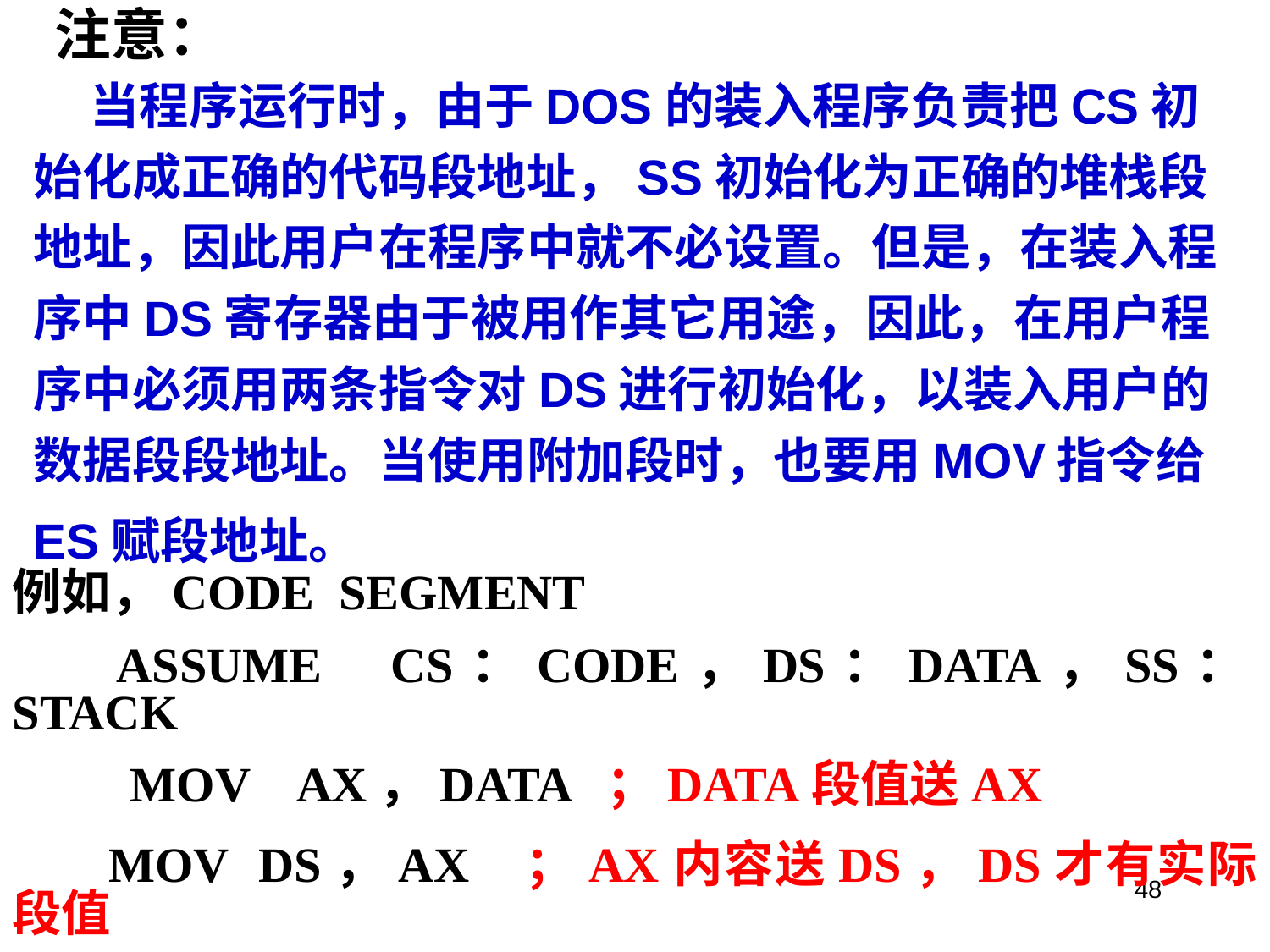

注意：
    当程序运行时，由于DOS的装入程序负责把CS初始化成正确的代码段地址，SS初始化为正确的堆栈段地址，因此用户在程序中就不必设置。但是，在装入程序中DS寄存器由于被用作其它用途，因此，在用户程序中必须用两条指令对DS进行初始化，以装入用户的数据段段地址。当使用附加段时，也要用MOV指令给ES赋段地址。
例如，CODE  SEGMENT
      ASSUME    CS：CODE，DS：DATA，SS：STACK
    　MOV    AX，DATA  ；DATA段值送AX
      MOV  DS，AX   ；AX内容送DS，DS才有实际段值
       CODE  ENDS
48